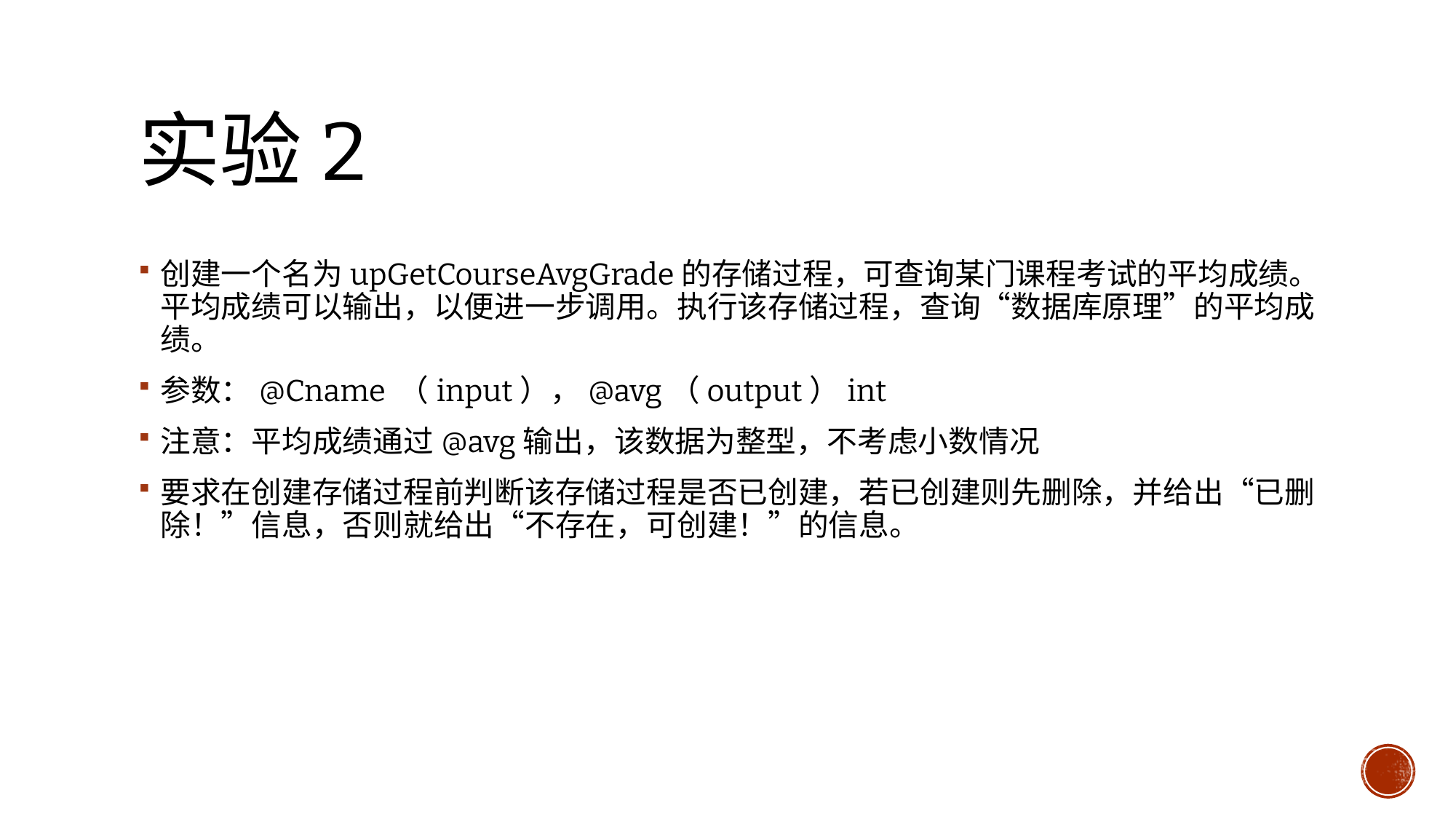

# 实验2
创建一个名为upGetCourseAvgGrade的存储过程，可查询某门课程考试的平均成绩。平均成绩可以输出，以便进一步调用。执行该存储过程，查询“数据库原理”的平均成绩。
参数：@Cname （input），@avg（output）int
注意：平均成绩通过@avg输出，该数据为整型，不考虑小数情况
要求在创建存储过程前判断该存储过程是否已创建，若已创建则先删除，并给出“已删除！”信息，否则就给出“不存在，可创建！”的信息。